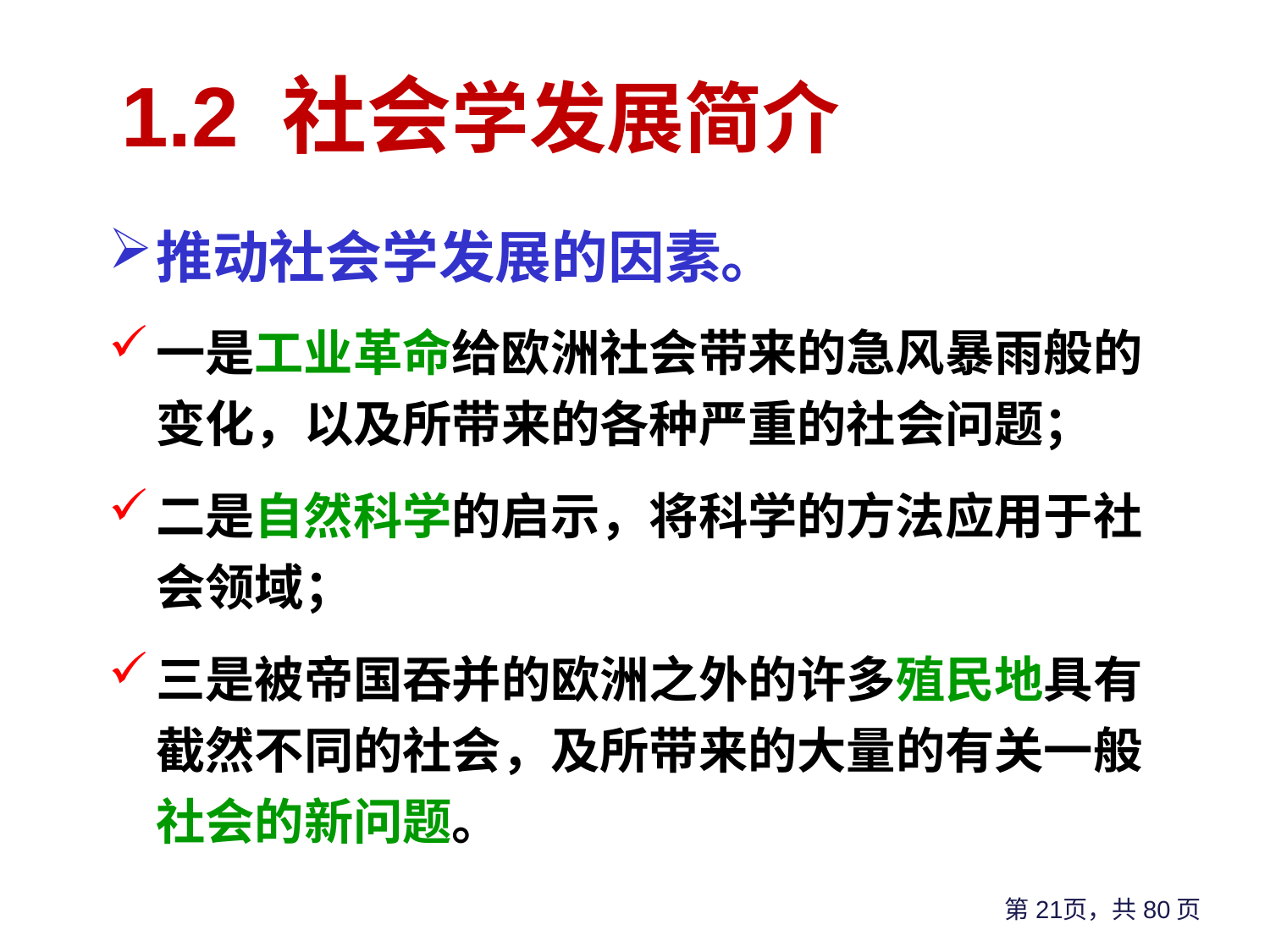

# 1.2 社会学发展简介
推动社会学发展的因素。
一是工业革命给欧洲社会带来的急风暴雨般的变化，以及所带来的各种严重的社会问题；
二是自然科学的启示，将科学的方法应用于社会领域；
三是被帝国吞并的欧洲之外的许多殖民地具有截然不同的社会，及所带来的大量的有关一般社会的新问题。
第21页，共80页